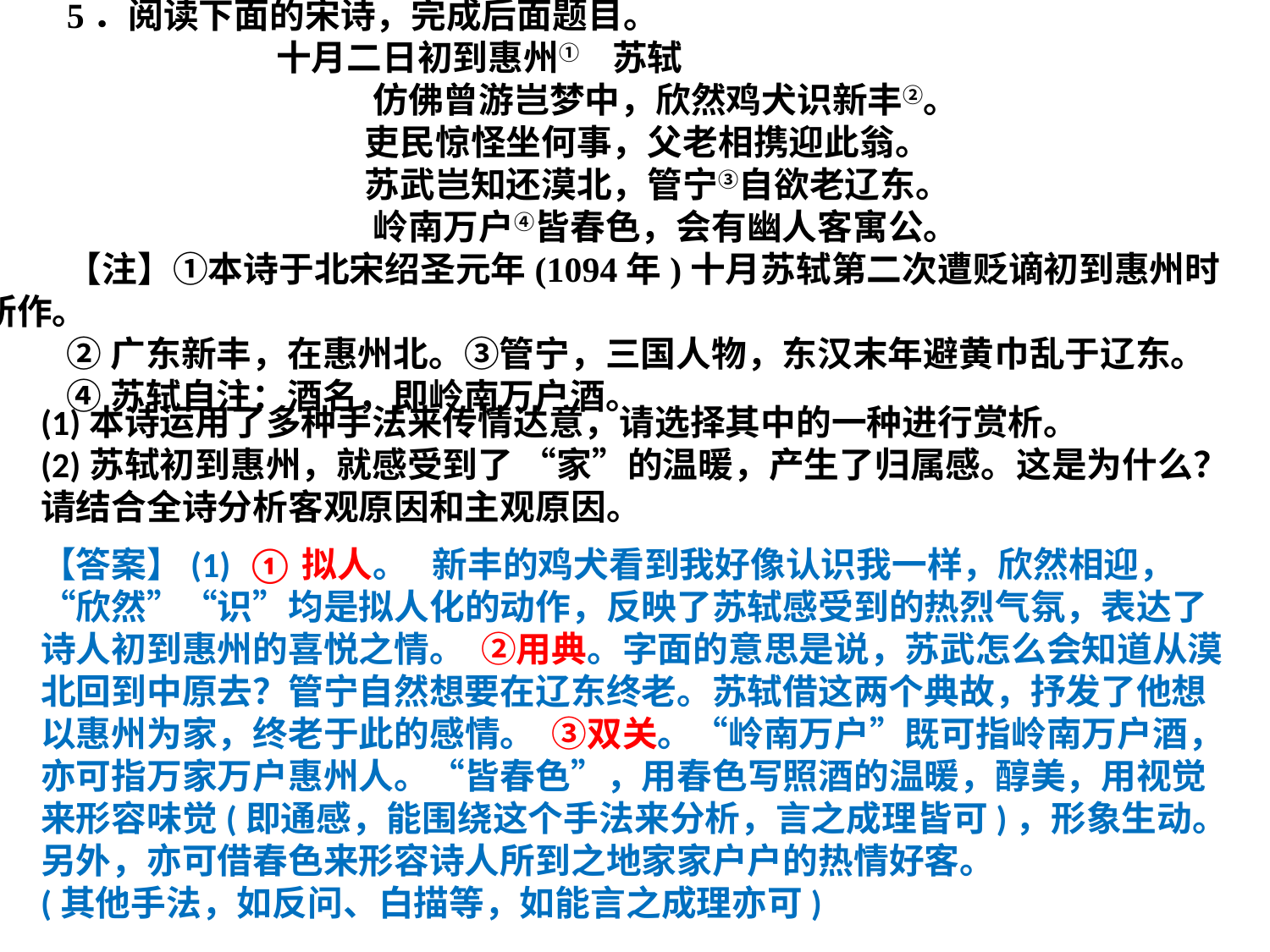

5．阅读下面的宋诗，完成后面题目。
                         十月二日初到惠州①       苏轼
                                     仿佛曾游岂梦中，欣然鸡犬识新丰②。
                                    吏民惊怪坐何事，父老相携迎此翁。
                                    苏武岂知还漠北，管宁③自欲老辽东。
                                     岭南万户④皆春色，会有幽人客寓公。
【注】①本诗于北宋绍圣元年(1094年)十月苏轼第二次遭贬谪初到惠州时所作。
②广东新丰，在惠州北。③管宁，三国人物，东汉末年避黄巾乱于辽东。
④苏轼自注：酒名，即岭南万户酒。
(1)本诗运用了多种手法来传情达意，请选择其中的一种进行赏析。
(2)苏轼初到惠州，就感受到了 “家”的温暖，产生了归属感。这是为什么？请结合全诗分析客观原因和主观原因。
【答案】(1)  ①拟人。   新丰的鸡犬看到我好像认识我一样，欣然相迎，“欣然”“识”均是拟人化的动作，反映了苏轼感受到的热烈气氛，表达了诗人初到惠州的喜悦之情。  ②用典。字面的意思是说，苏武怎么会知道从漠北回到中原去？管宁自然想要在辽东终老。苏轼借这两个典故，抒发了他想以惠州为家，终老于此的感情。  ③双关。“岭南万户”既可指岭南万户酒，亦可指万家万户惠州人。“皆春色”，用春色写照酒的温暖，醇美，用视觉来形容味觉(即通感，能围绕这个手法来分析，言之成理皆可)，形象生动。
另外，亦可借春色来形容诗人所到之地家家户户的热情好客。
(其他手法，如反问、白描等，如能言之成理亦可)